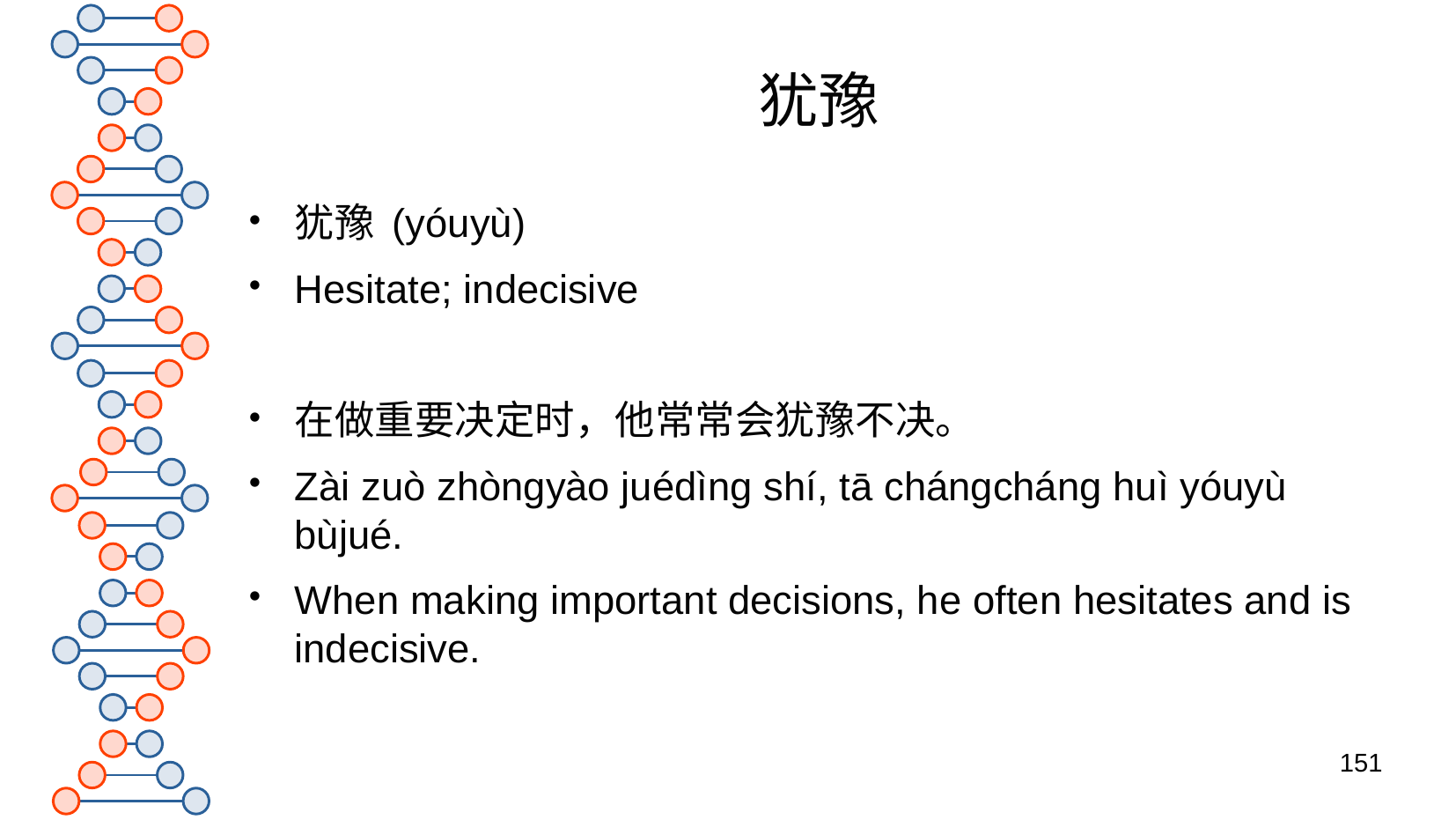

# 犹豫
犹豫 (yóuyù)
Hesitate; indecisive

在做重要决定时，他常常会犹豫不决。
Zài zuò zhòngyào juédìng shí, tā chángcháng huì yóuyù bùjué.
When making important decisions, he often hesitates and is indecisive.

151